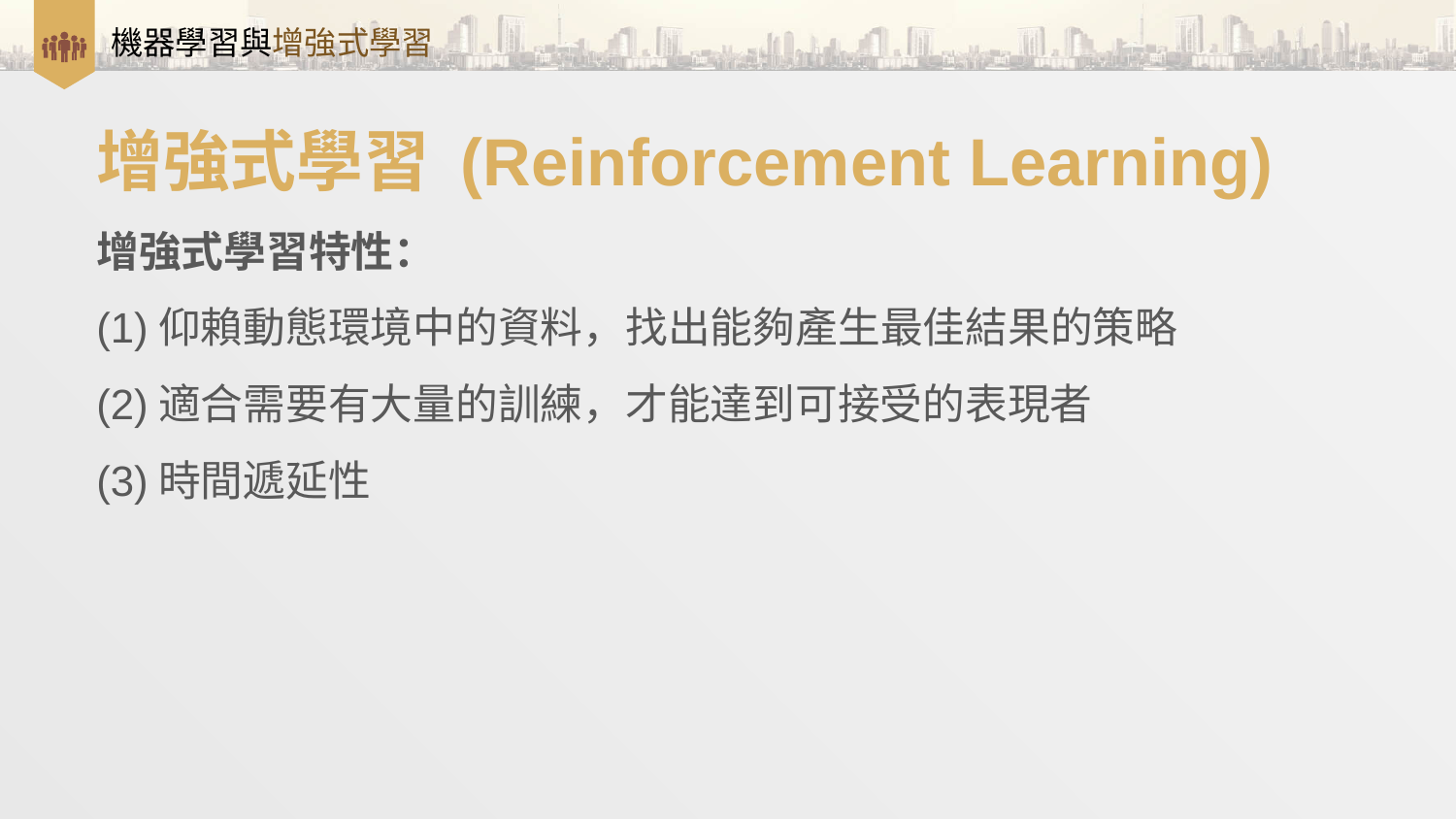

# 機器學習與增強式學習

增強式學習 (Reinforcement Learning)
增強式學習特性：
(1)仰賴動態環境中的資料，找出能夠產生最佳結果的策略
(2)適合需要有大量的訓練，才能達到可接受的表現者
(3)時間遞延性